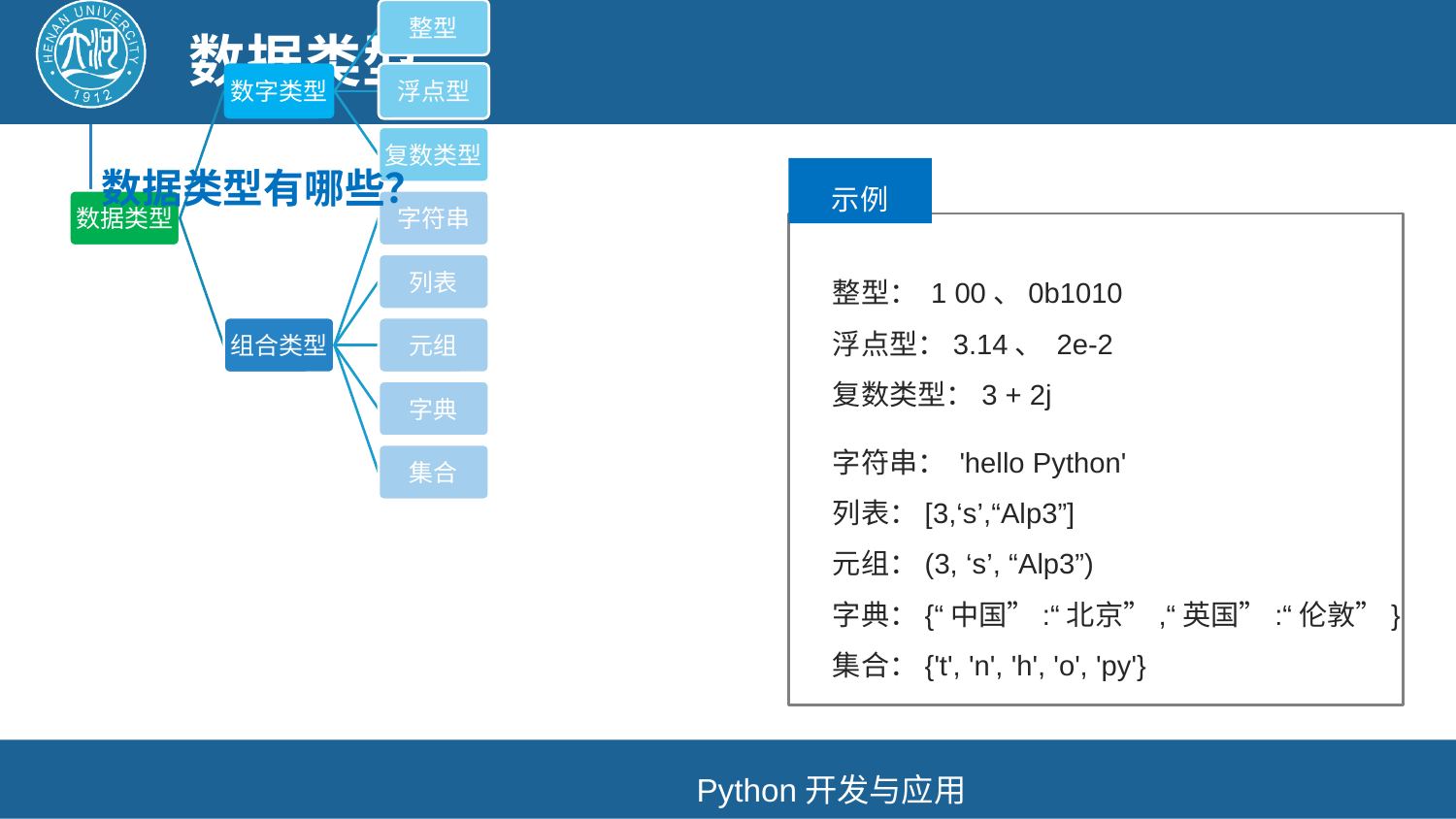

# 数据类型
数据类型有哪些？
示例
数据类型

数字类型

整型

浮点型

复数类型

组合类型

字符串

列表

元组

字典

集合

整型： 1 00、0b1010
浮点型：3.14、 2e-2
复数类型：3 + 2j
字符串： 'hello Python'
列表：[3,‘s’,“Alp3”]
元组：(3, ‘s’, “Alp3”)
字典：{“中国”:“北京”,“英国”:“伦敦”}
集合：{'t', 'n', 'h', 'o', 'py'}
13

Python开发与应用
13